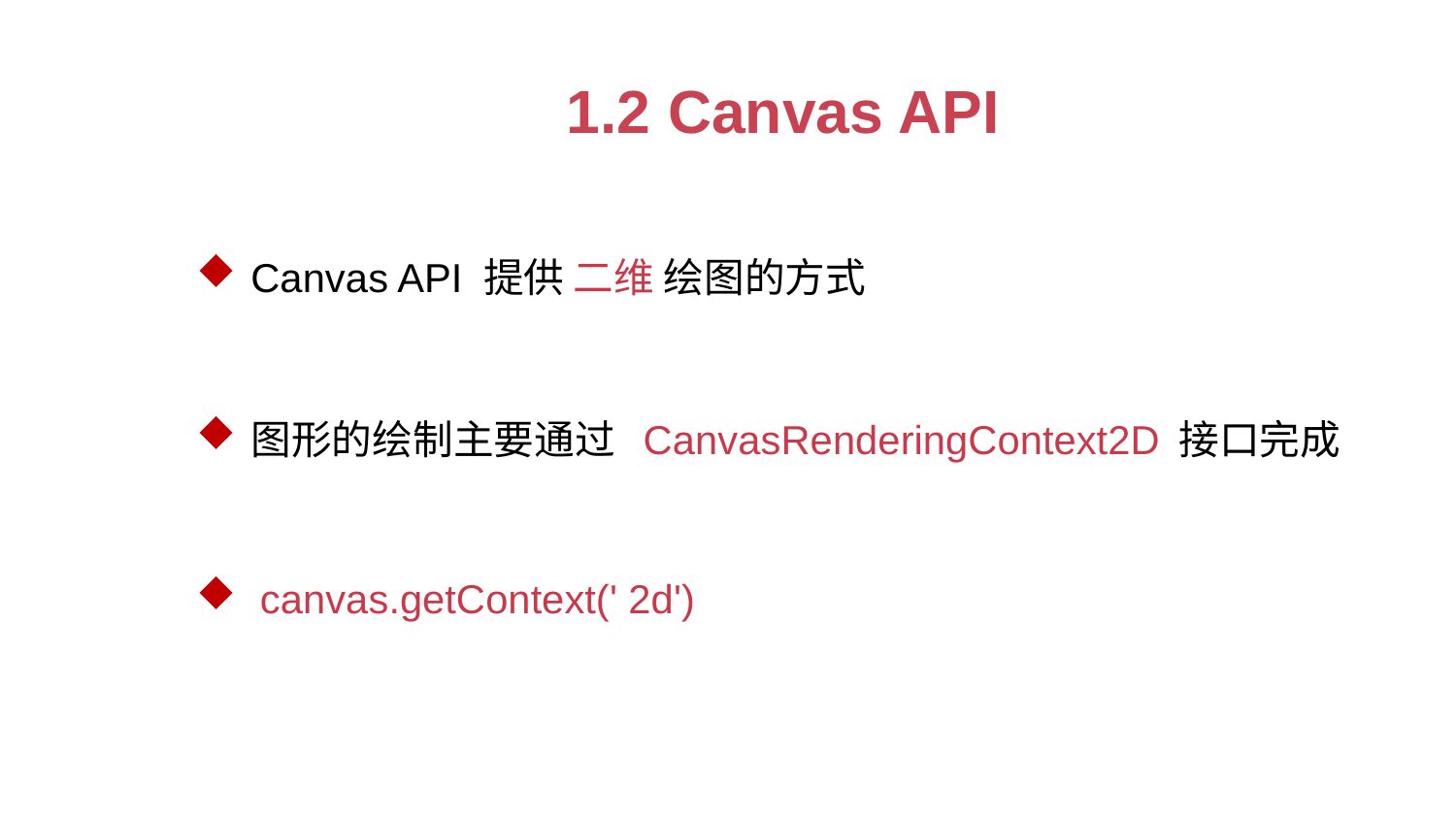

1.2 Canvas API
Canvas API 提供 二维 绘图的方式
图形的绘制主要通过  CanvasRenderingContext2D 接口完成
 canvas.getContext(' 2d')